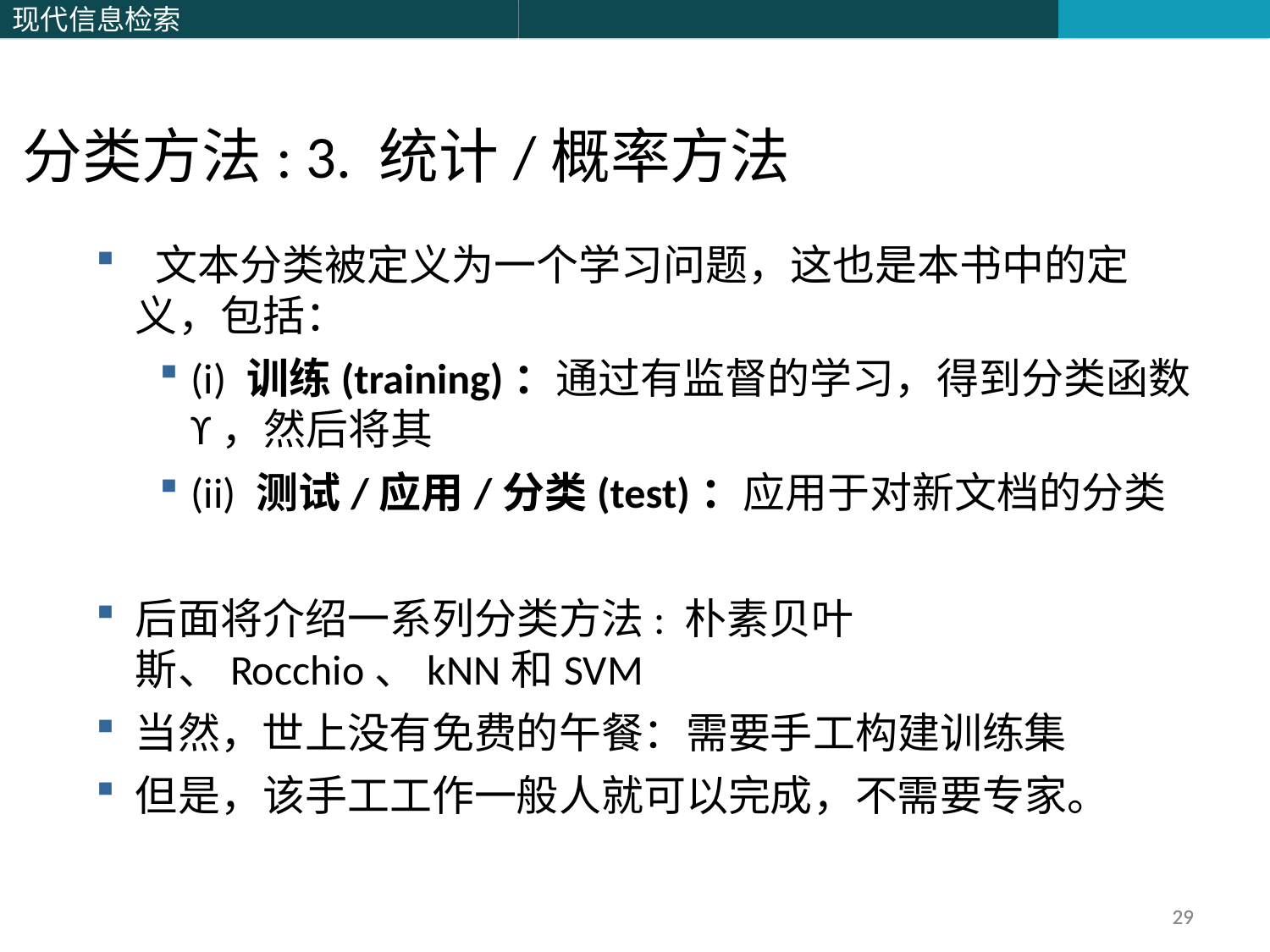

分类方法: 3. 统计/概率方法

 文本分类被定义为一个学习问题，这也是本书中的定义，包括：
(i) 训练(training)：通过有监督的学习，得到分类函数ϒ，然后将其
(ii) 测试/应用/分类(test)：应用于对新文档的分类

后面将介绍一系列分类方法: 朴素贝叶斯、Rocchio、kNN和SVM
当然，世上没有免费的午餐：需要手工构建训练集
但是，该手工工作一般人就可以完成，不需要专家。

29
29